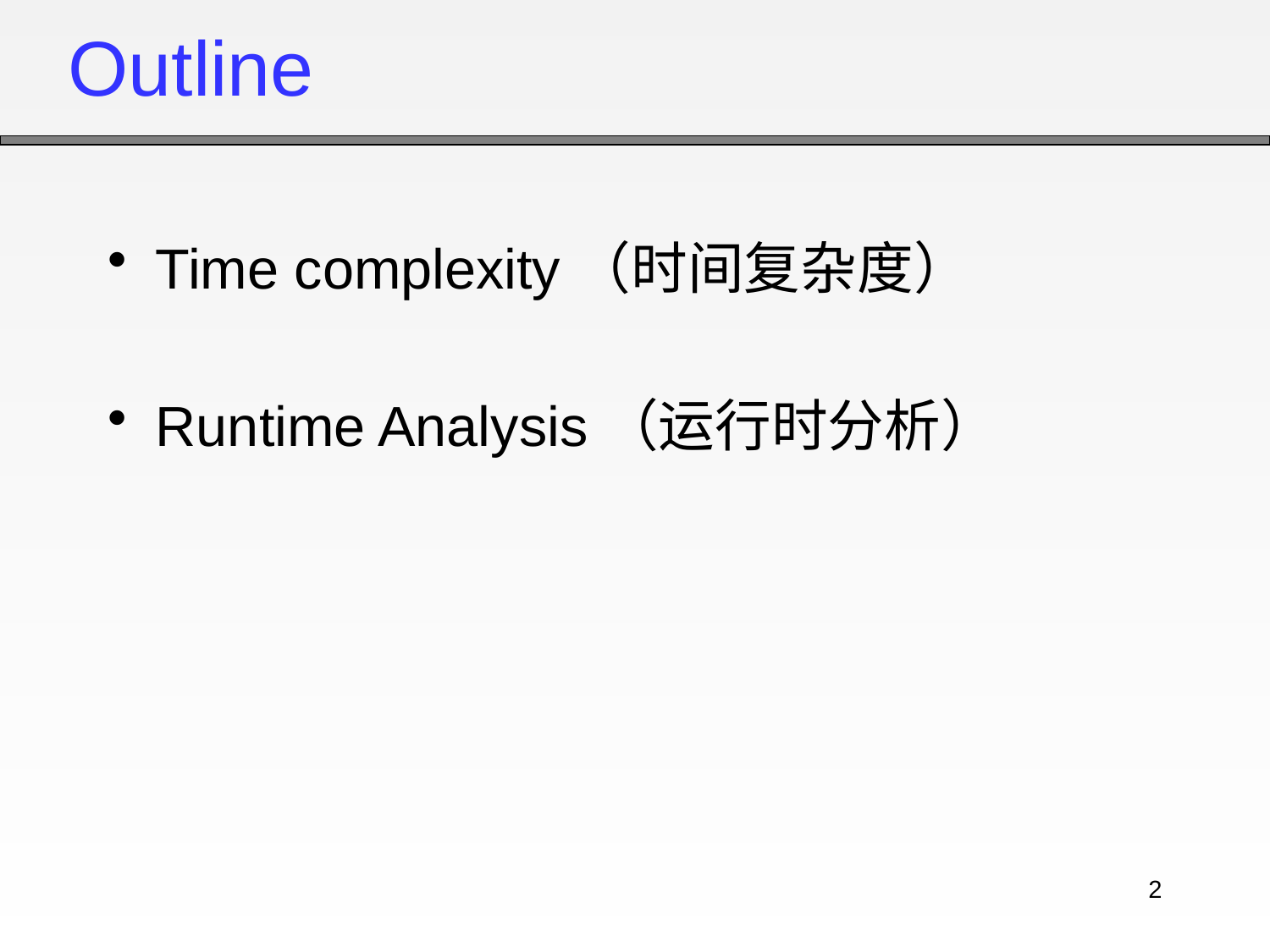

# Outline
Time complexity（时间复杂度）

Runtime Analysis（运行时分析）
2